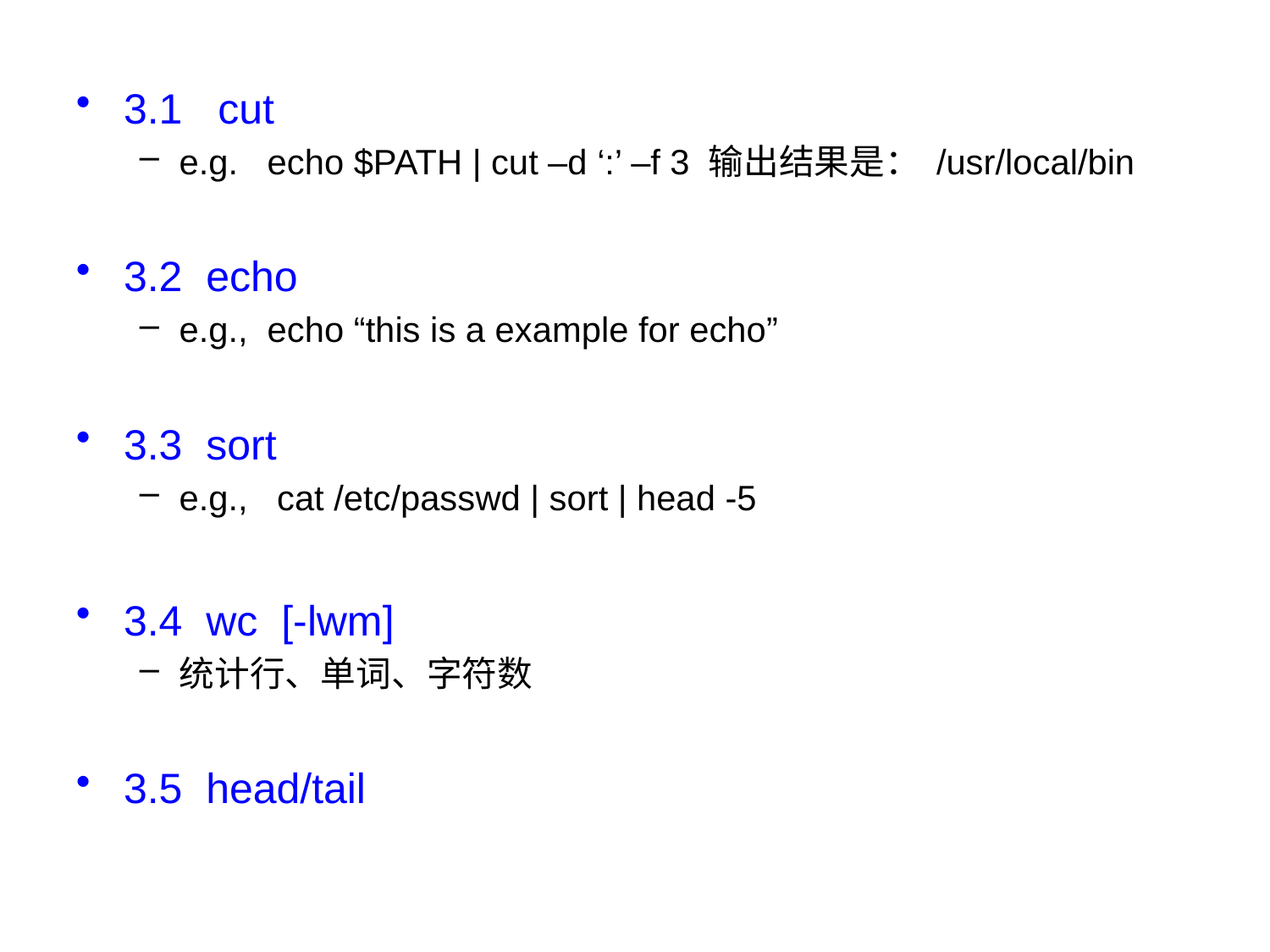

3.1   cut
e.g.   echo $PATH | cut –d ‘:’ –f 3 输出结果是： /usr/local/bin

3.2  echo
e.g.,  echo “this is a example for echo”

3.3  sort
e.g.,   cat /etc/passwd | sort | head -5

3.4  wc  [-lwm]
统计行、单词、字符数

3.5  head/tail